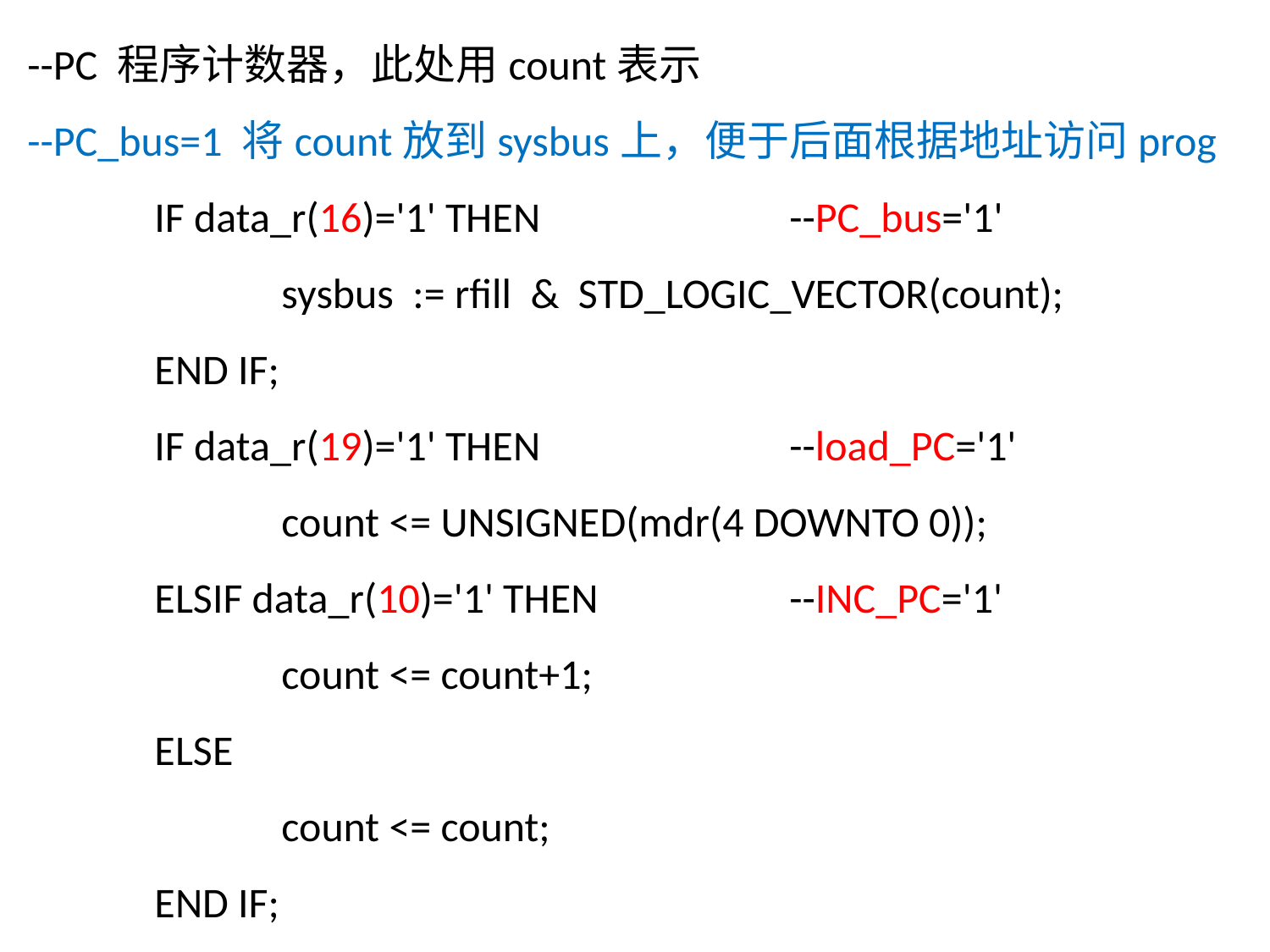

--PC 程序计数器，此处用count表示
--PC_bus=1 将count放到sysbus上，便于后面根据地址访问prog
	IF data_r(16)='1' THEN     		--PC_bus='1'
		sysbus  := rfill  &  STD_LOGIC_VECTOR(count);
	END IF;
	IF data_r(19)='1' THEN     		--load_PC='1'
		count <= UNSIGNED(mdr(4 DOWNTO 0));
	ELSIF data_r(10)='1' THEN    		--INC_PC='1'
		count <= count+1;
	ELSE
		count <= count;
	END IF;